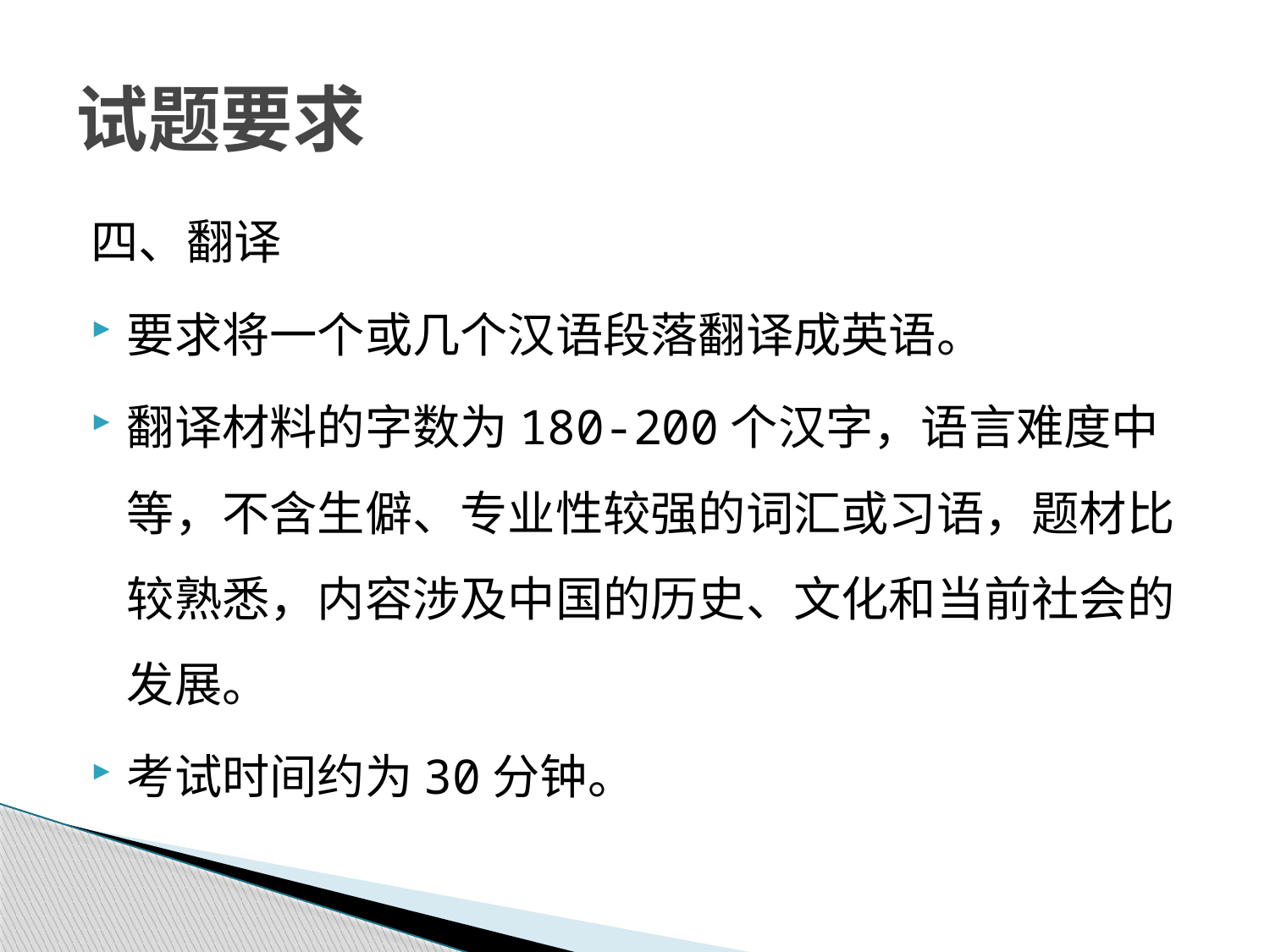

# 试题要求
四、翻译
要求将一个或几个汉语段落翻译成英语。
翻译材料的字数为180-200个汉字，语言难度中等，不含生僻、专业性较强的词汇或习语，题材比较熟悉，内容涉及中国的历史、文化和当前社会的发展。
考试时间约为30分钟。